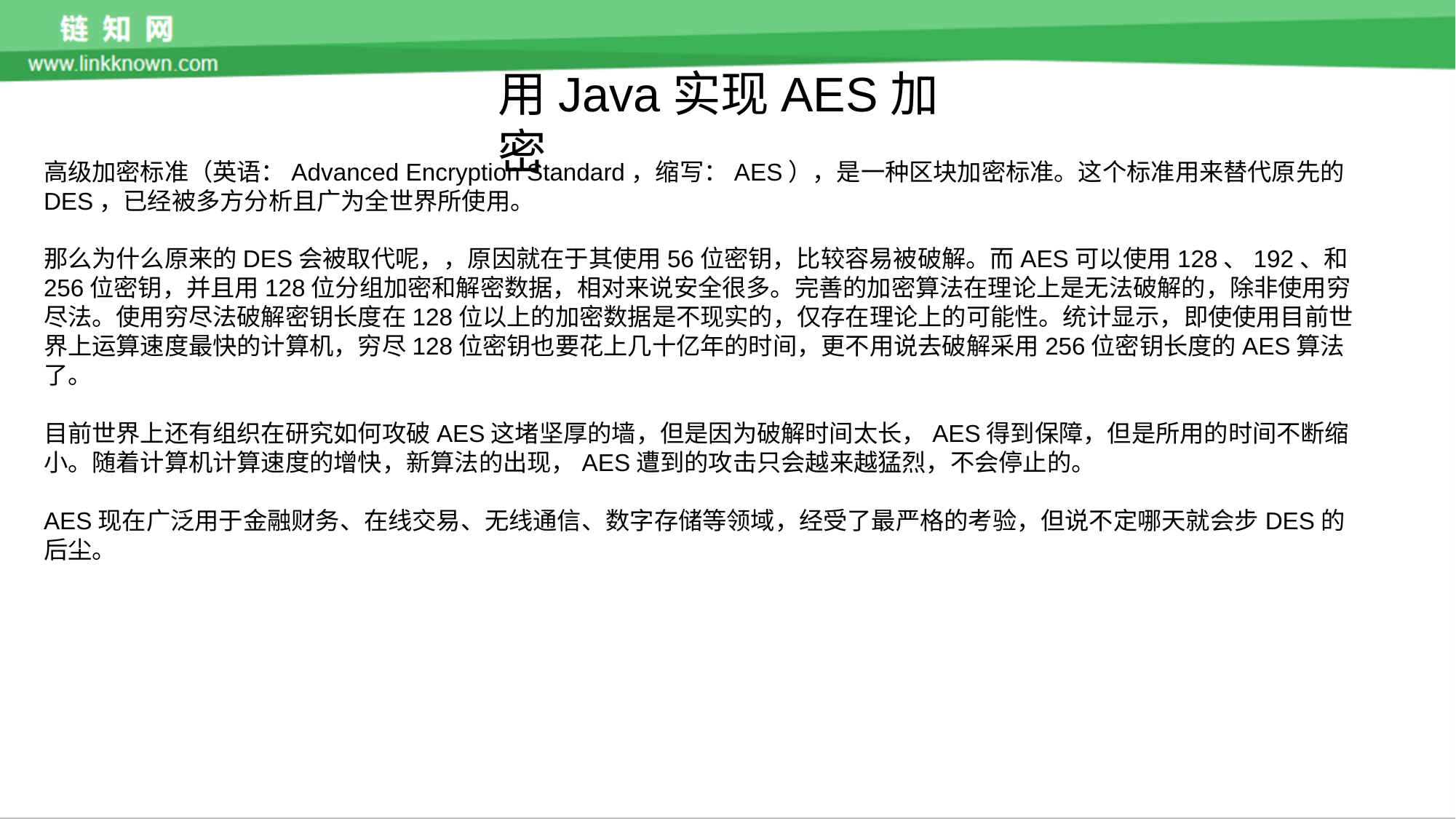

用Java实现AES加密
高级加密标准（英语：Advanced Encryption Standard，缩写：AES），是一种区块加密标准。这个标准用来替代原先的DES，已经被多方分析且广为全世界所使用。

那么为什么原来的DES会被取代呢，，原因就在于其使用56位密钥，比较容易被破解。而AES可以使用128、192、和256位密钥，并且用128位分组加密和解密数据，相对来说安全很多。完善的加密算法在理论上是无法破解的，除非使用穷尽法。使用穷尽法破解密钥长度在128位以上的加密数据是不现实的，仅存在理论上的可能性。统计显示，即使使用目前世界上运算速度最快的计算机，穷尽128位密钥也要花上几十亿年的时间，更不用说去破解采用256位密钥长度的AES算法了。

目前世界上还有组织在研究如何攻破AES这堵坚厚的墙，但是因为破解时间太长，AES得到保障，但是所用的时间不断缩小。随着计算机计算速度的增快，新算法的出现，AES遭到的攻击只会越来越猛烈，不会停止的。

AES现在广泛用于金融财务、在线交易、无线通信、数字存储等领域，经受了最严格的考验，但说不定哪天就会步DES的后尘。